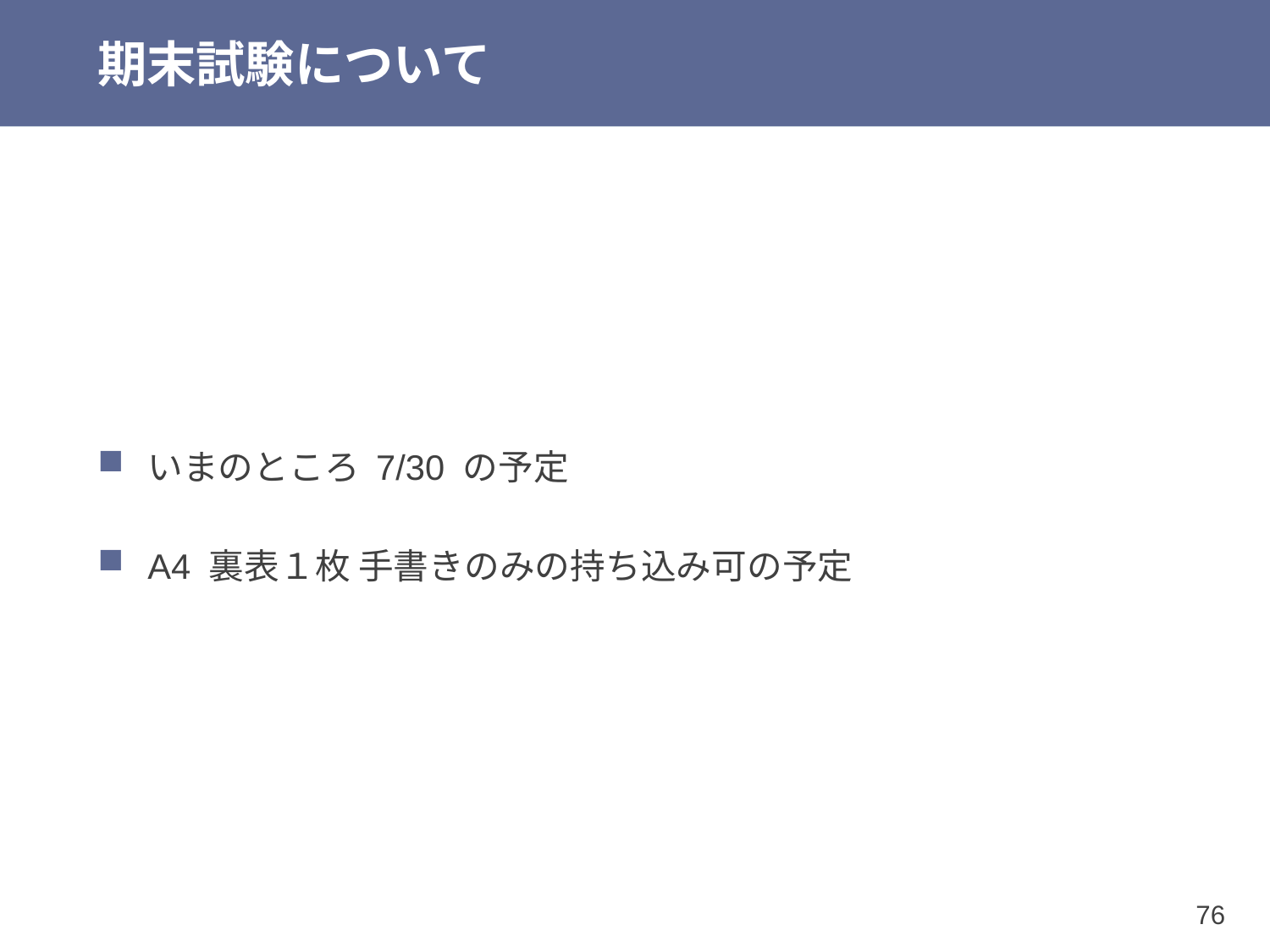

# 期末試験について
いまのところ 7/30 の予定
A4 裏表１枚 手書きのみの持ち込み可の予定